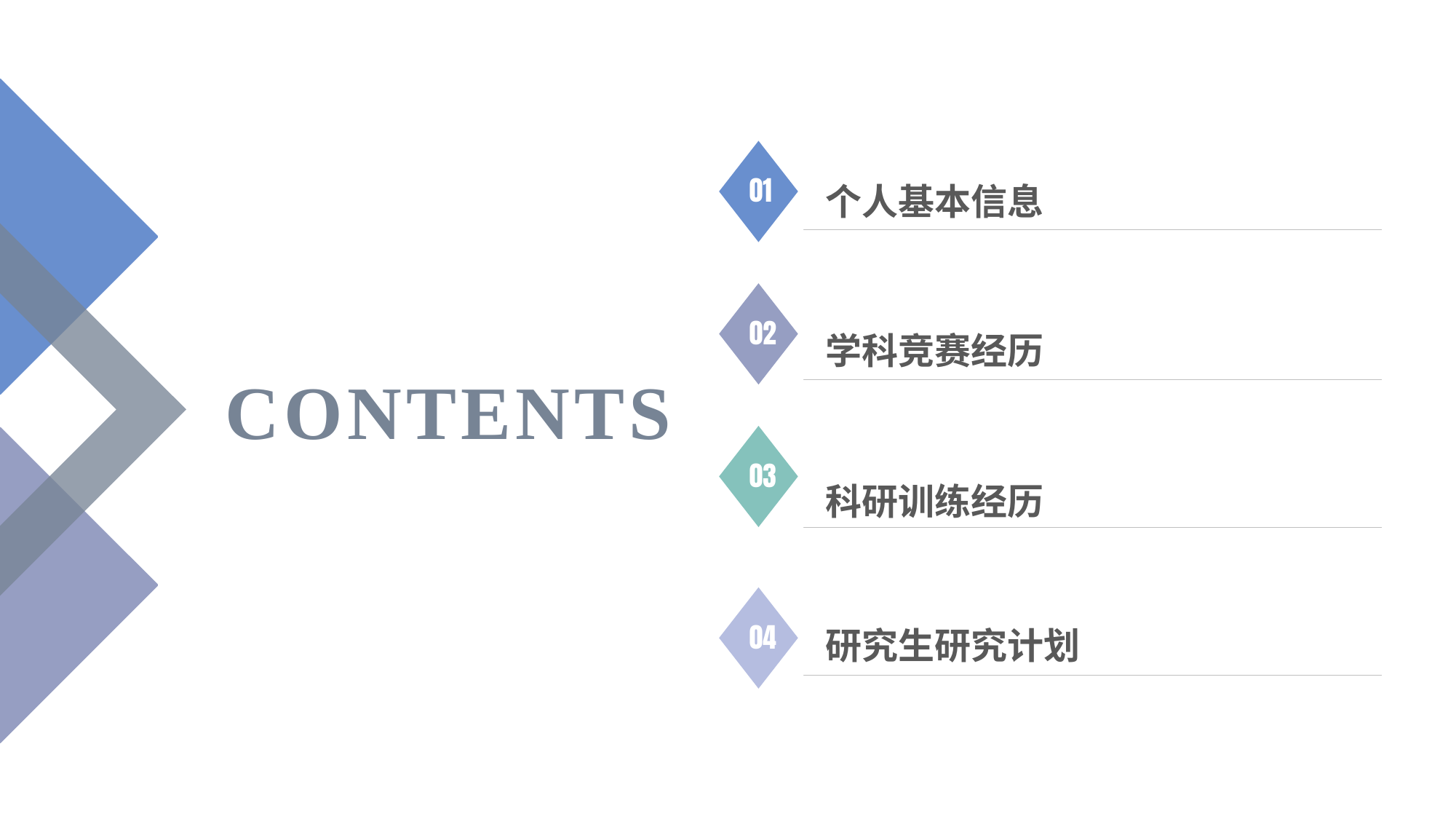

01
 个人基本信息
02
 学科竞赛经历
03
 科研训练经历
CONTENTS
04
 研究生研究计划